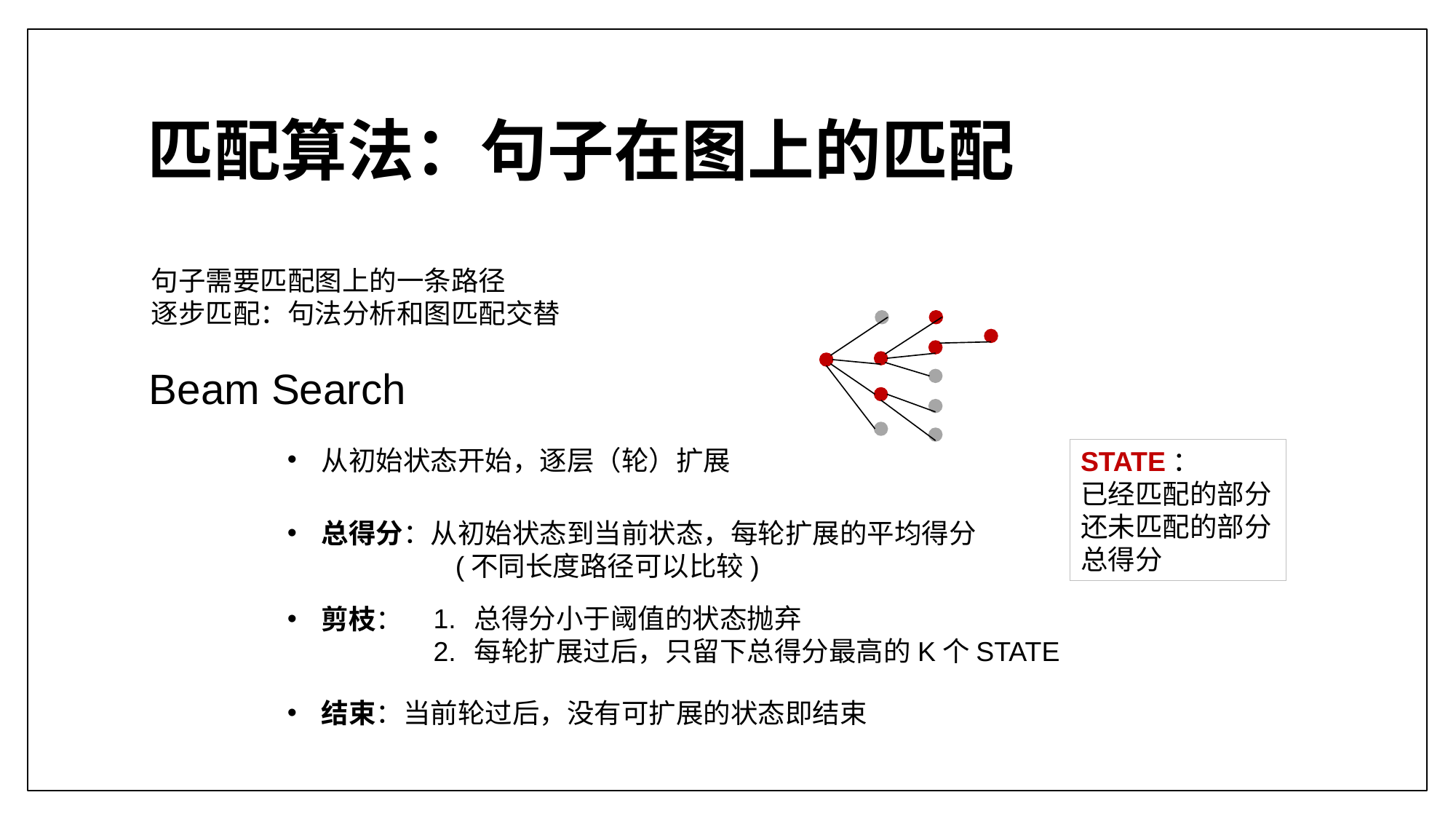

# 匹配算法：句子在图上的匹配
句子需要匹配图上的一条路径
逐步匹配：句法分析和图匹配交替

Beam Search
从初始状态开始，逐层（轮）扩展
STATE：
已经匹配的部分
还未匹配的部分
总得分
总得分：从初始状态到当前状态，每轮扩展的平均得分
                      (不同长度路径可以比较)
总得分小于阈值的状态抛弃
每轮扩展过后，只留下总得分最高的K个STATE
剪枝：
结束：当前轮过后，没有可扩展的状态即结束